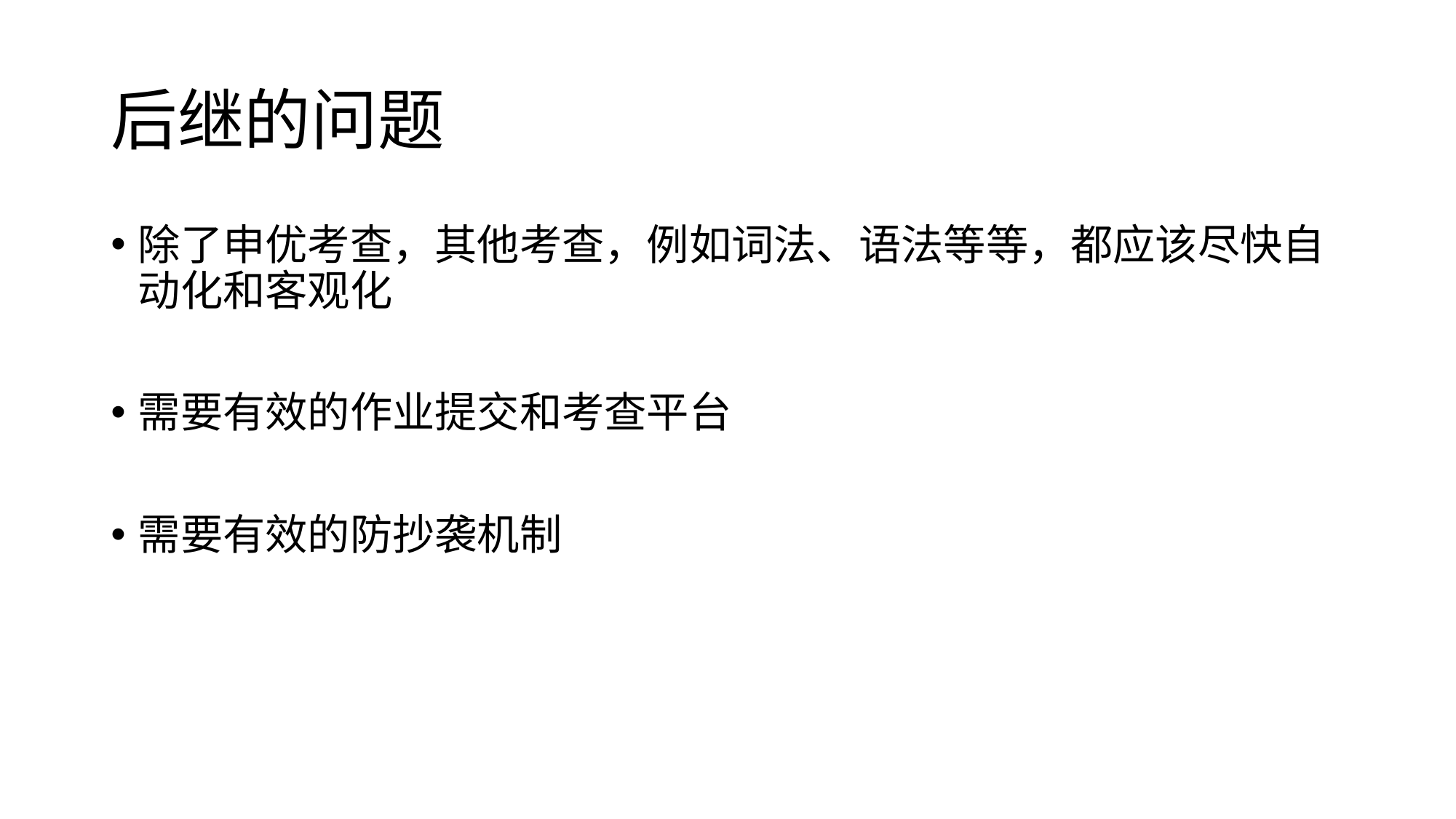

# 后继的问题
除了申优考查，其他考查，例如词法、语法等等，都应该尽快自动化和客观化

需要有效的作业提交和考查平台

需要有效的防抄袭机制